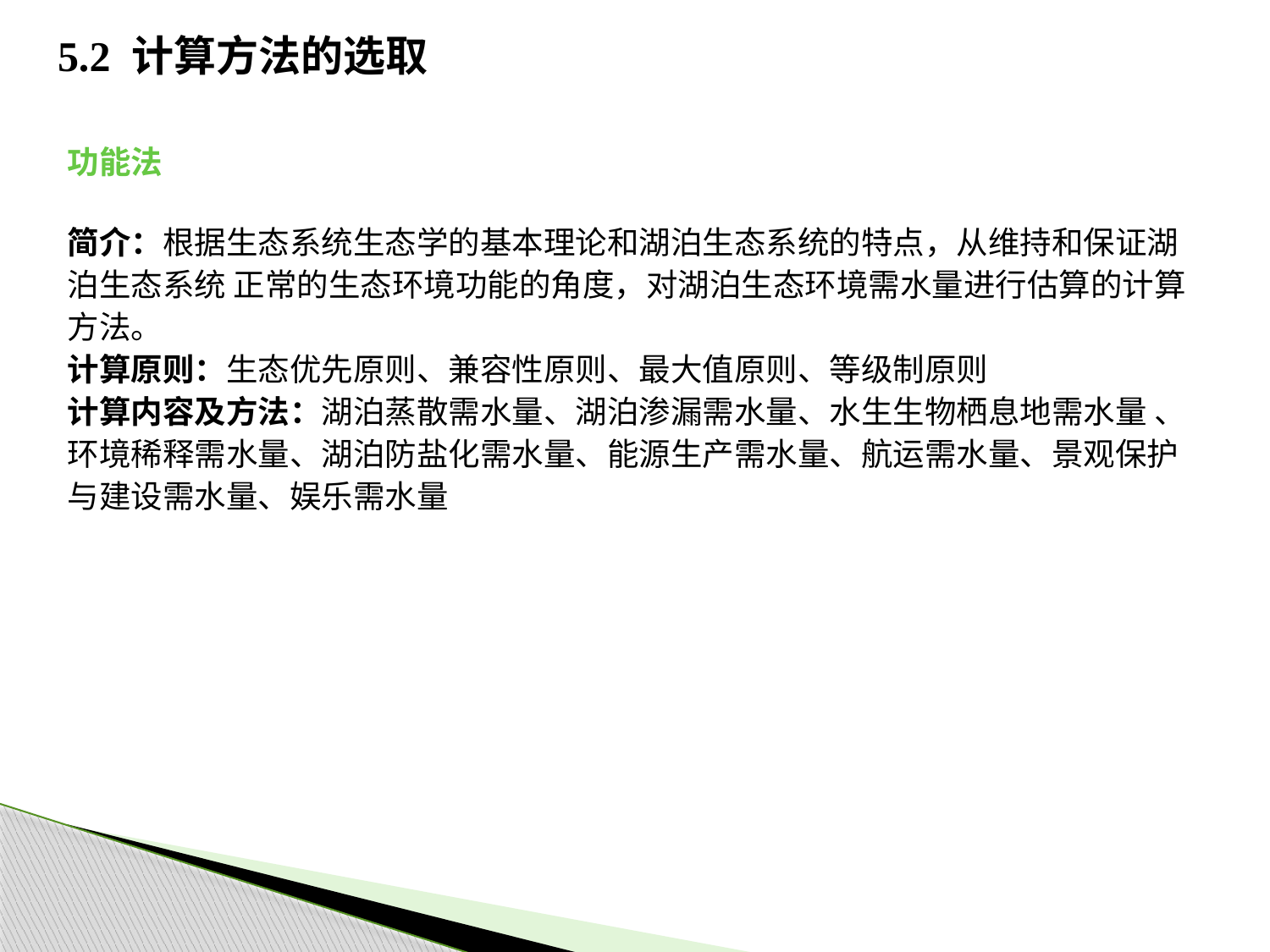

# 5.2 计算方法的选取
功能法

简介：根据生态系统生态学的基本理论和湖泊生态系统的特点，从维持和保证湖泊生态系统 正常的生态环境功能的角度，对湖泊生态环境需水量进行估算的计算方法。
计算原则：生态优先原则、兼容性原则、最大值原则、等级制原则
计算内容及方法：湖泊蒸散需水量、湖泊渗漏需水量、水生生物栖息地需水量 、环境稀释需水量、湖泊防盐化需水量、能源生产需水量、航运需水量、景观保护与建设需水量、娱乐需水量